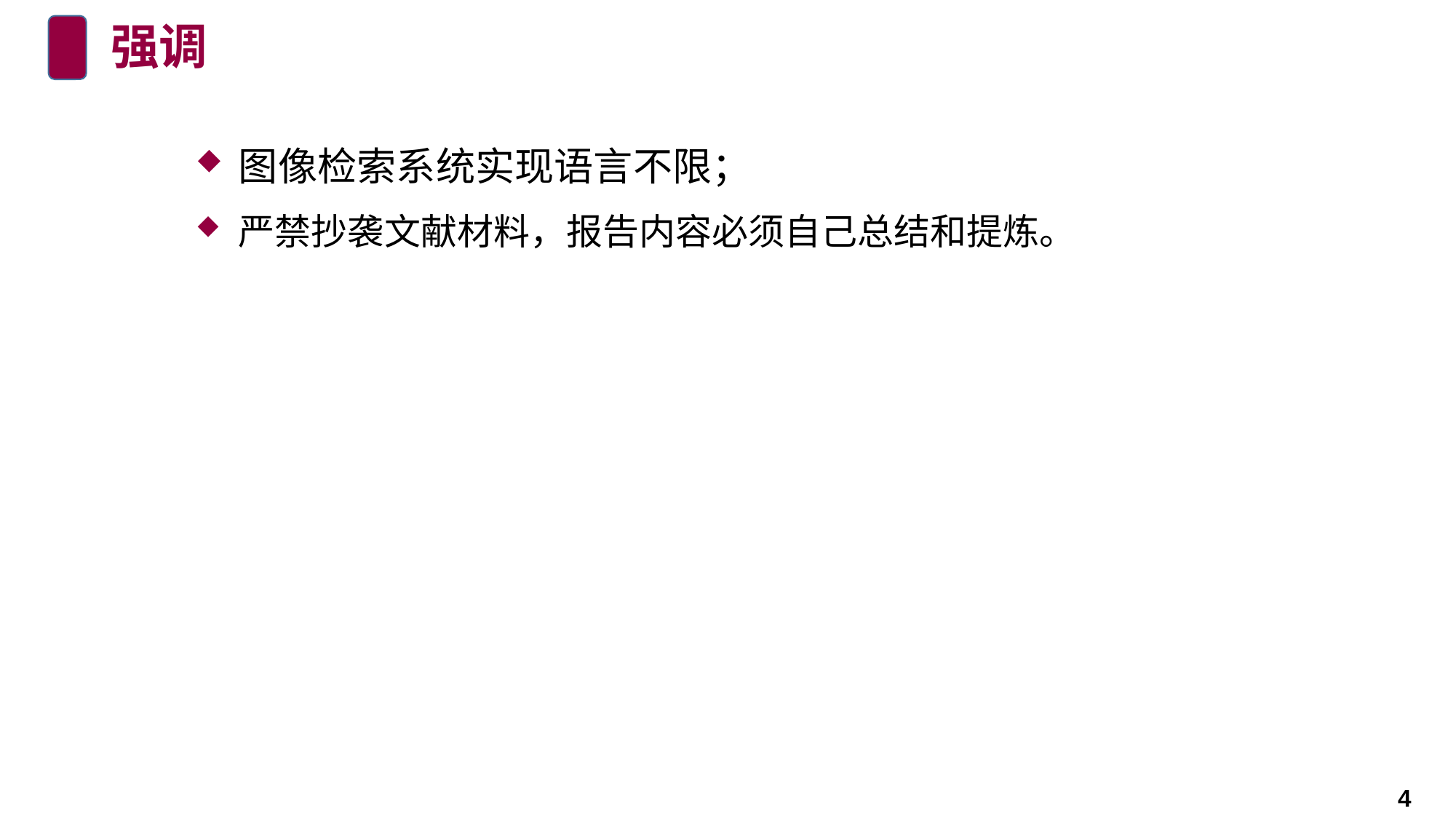

# 强调
图像检索系统实现语言不限；
严禁抄袭文献材料，报告内容必须自己总结和提炼。

4